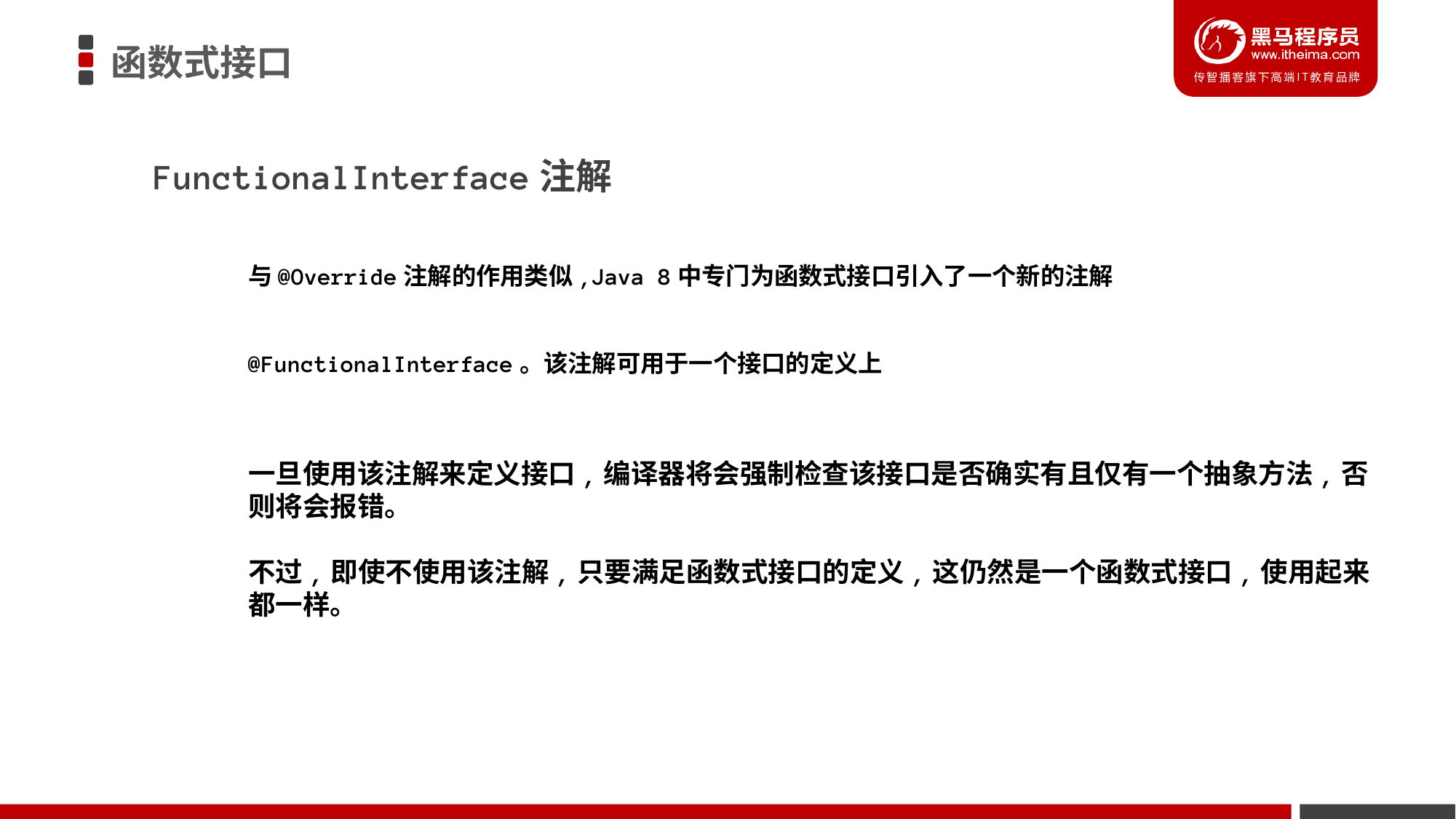

函数式接口
FunctionalInterface注解
与@Override注解的作用类似,Java 8中专门为函数式接口引入了一个新的注解

@FunctionalInterface。该注解可用于一个接口的定义上
一旦使用该注解来定义接口,编译器将会强制检查该接口是否确实有且仅有一个抽象方法,否则将会报错。

不过,即使不使用该注解,只要满足函数式接口的定义,这仍然是一个函数式接口,使用起来都一样。